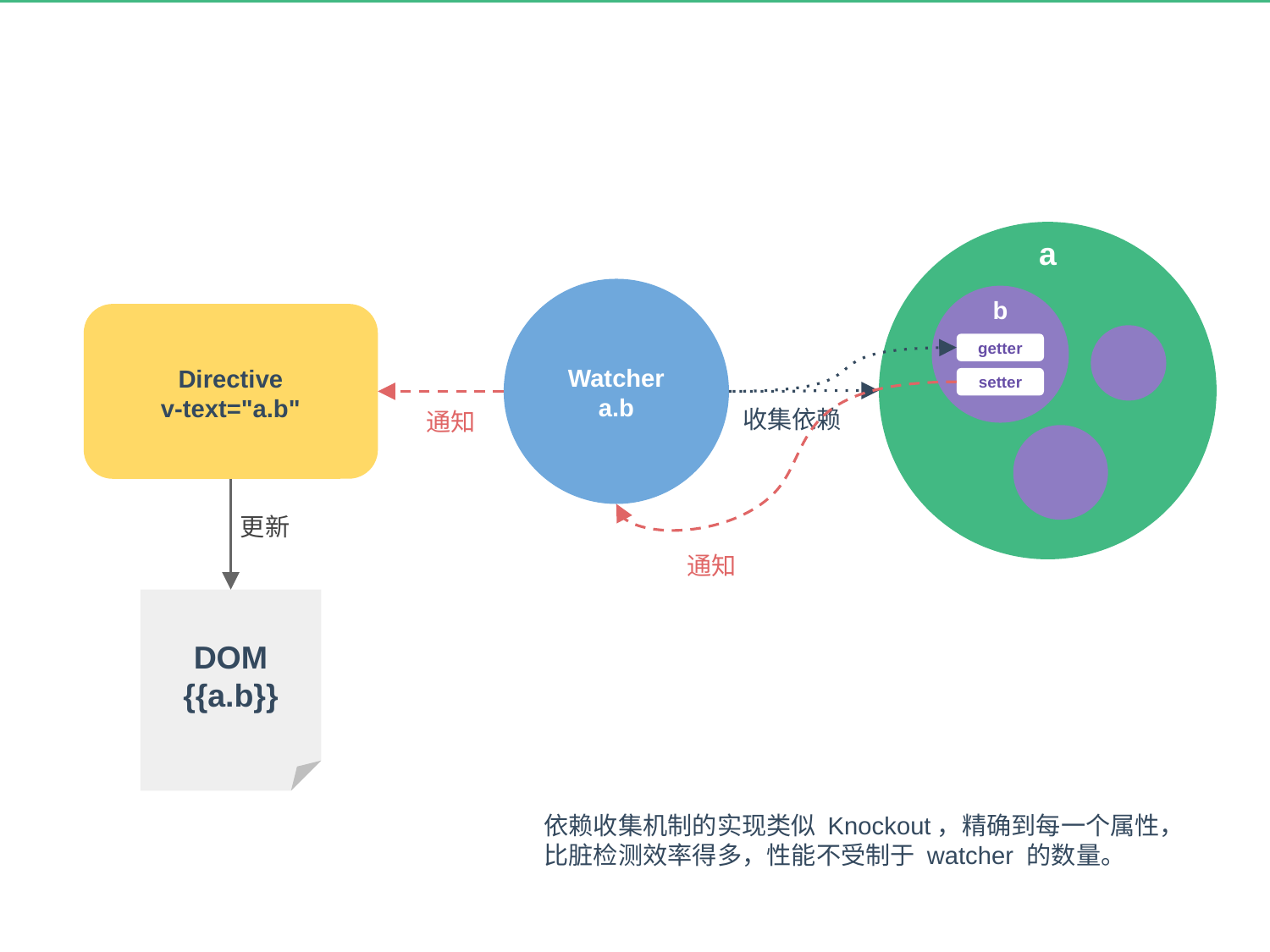

a

b

getter
Watcher
a.b
Directive
v-text="a.b"
setter
收集依赖
通知

更新
通知
DOM
{{a.b}}
依赖收集机制的实现类似 Knockout，精确到每一个属性，比脏检测效率得多，性能不受制于 watcher 的数量。